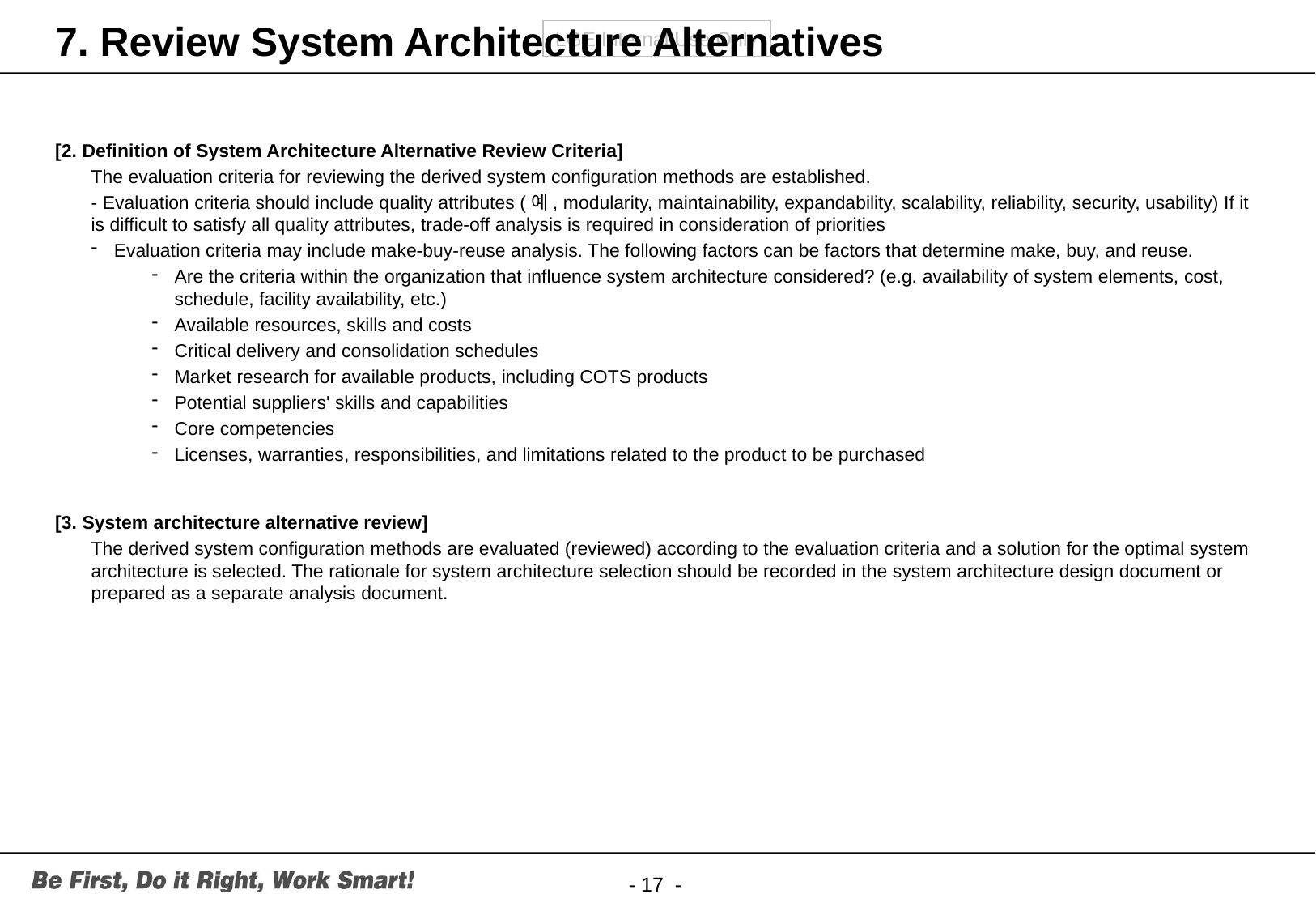

# 7. Review System Architecture Alternatives

[2. Definition of System Architecture Alternative Review Criteria]
The evaluation criteria for reviewing the derived system configuration methods are established.
- Evaluation criteria should include quality attributes (예, modularity, maintainability, expandability, scalability, reliability, security, usability) If it is difficult to satisfy all quality attributes, trade-off analysis is required in consideration of priorities
Evaluation criteria may include make-buy-reuse analysis. The following factors can be factors that determine make, buy, and reuse.
Are the criteria within the organization that influence system architecture considered? (e.g. availability of system elements, cost, schedule, facility availability, etc.)
Available resources, skills and costs
Critical delivery and consolidation schedules
Market research for available products, including COTS products
Potential suppliers' skills and capabilities
Core competencies
Licenses, warranties, responsibilities, and limitations related to the product to be purchased

[3. System architecture alternative review]
The derived system configuration methods are evaluated (reviewed) according to the evaluation criteria and a solution for the optimal system architecture is selected. The rationale for system architecture selection should be recorded in the system architecture design document or prepared as a separate analysis document.